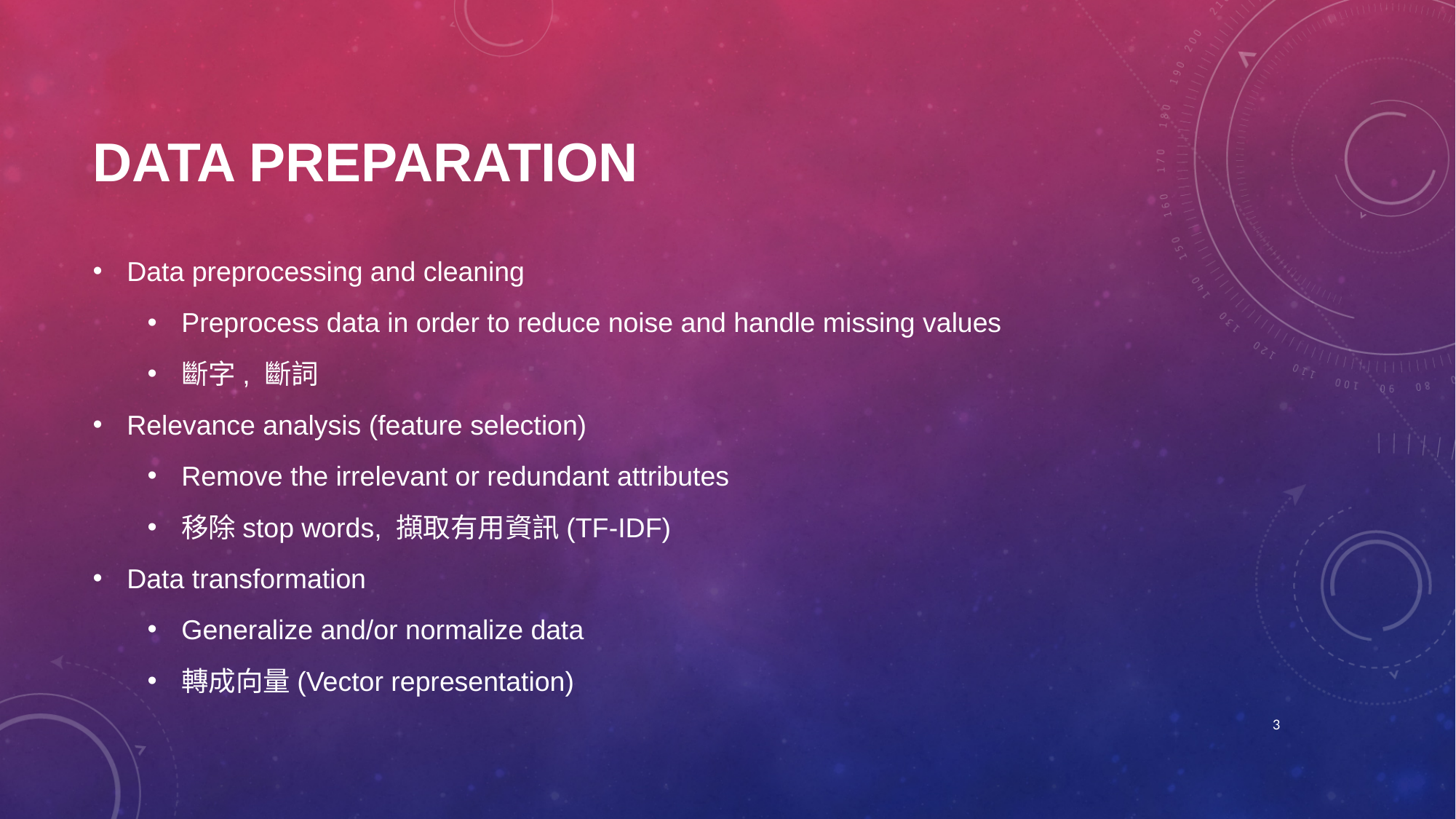

# Data Preparation
Data preprocessing and cleaning
Preprocess data in order to reduce noise and handle missing values
斷字, 斷詞
Relevance analysis (feature selection)
Remove the irrelevant or redundant attributes
移除stop words, 擷取有用資訊(TF-IDF)
Data transformation
Generalize and/or normalize data
轉成向量(Vector representation)
3